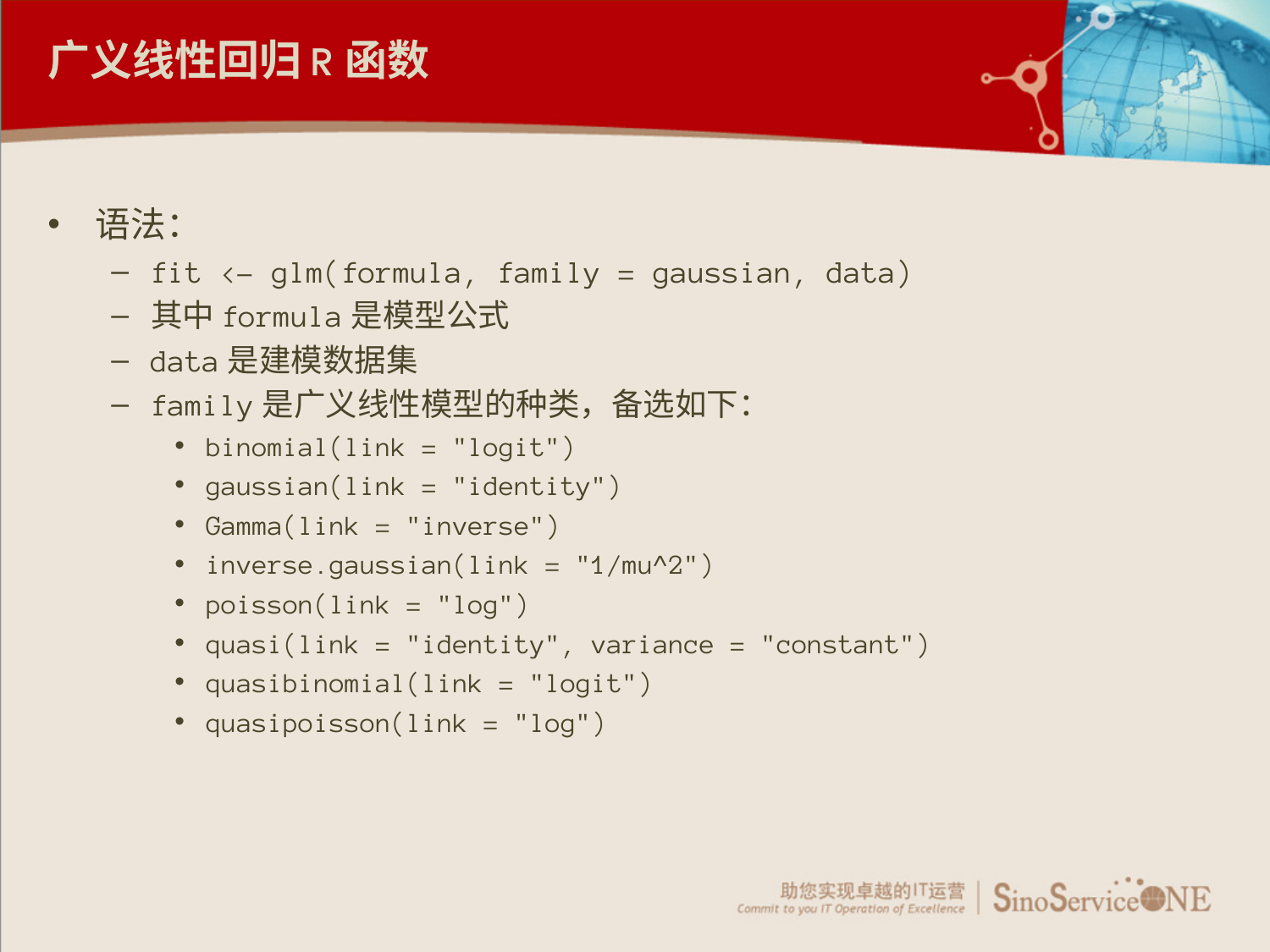

# 广义线性回归R函数
语法：
fit <- glm(formula, family = gaussian, data)
其中formula是模型公式
data是建模数据集
family是广义线性模型的种类，备选如下：
binomial(link = "logit")
gaussian(link = "identity")
Gamma(link = "inverse")
inverse.gaussian(link = "1/mu^2")
poisson(link = "log")
quasi(link = "identity", variance = "constant")
quasibinomial(link = "logit")
quasipoisson(link = "log")